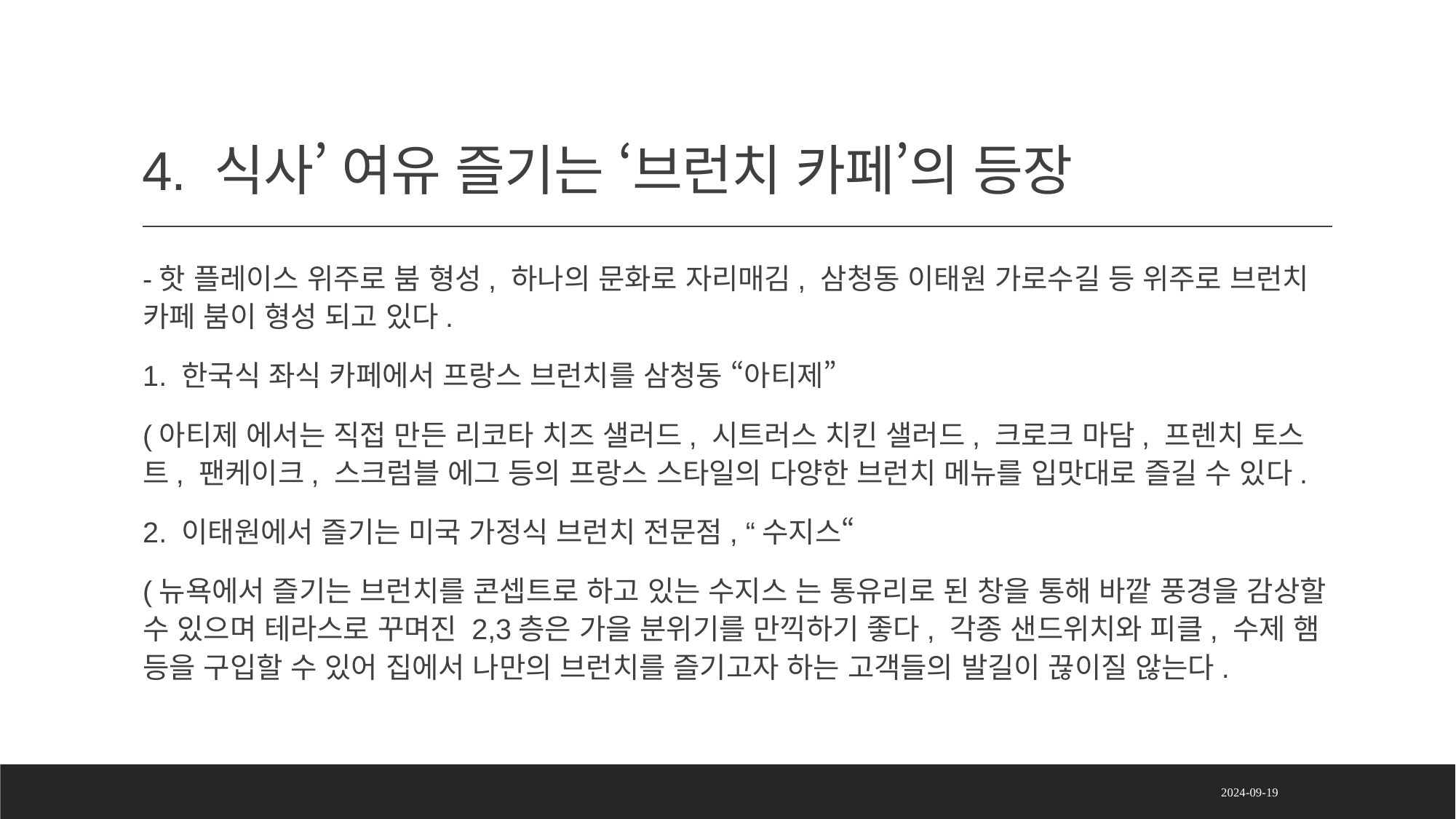

# 4. 식사’ 여유 즐기는 ‘브런치 카페’의 등장
-핫 플레이스 위주로 붐 형성, 하나의 문화로 자리매김, 삼청동 이태원 가로수길 등 위주로 브런치 카페 붐이 형성 되고 있다.
1. 한국식 좌식 카페에서 프랑스 브런치를 삼청동 “아티제”
(아티제 에서는 직접 만든 리코타 치즈 샐러드, 시트러스 치킨 샐러드, 크로크 마담, 프렌치 토스트, 팬케이크, 스크럼블 에그 등의 프랑스 스타일의 다양한 브런치 메뉴를 입맛대로 즐길 수 있다.
2. 이태원에서 즐기는 미국 가정식 브런치 전문점, “수지스“
(뉴욕에서 즐기는 브런치를 콘셉트로 하고 있는 수지스 는 통유리로 된 창을 통해 바깥 풍경을 감상할 수 있으며 테라스로 꾸며진 2,3층은 가을 분위기를 만끽하기 좋다, 각종 샌드위치와 피클, 수제 햄 등을 구입할 수 있어 집에서 나만의 브런치를 즐기고자 하는 고객들의 발길이 끊이질 않는다.

2024-09-19